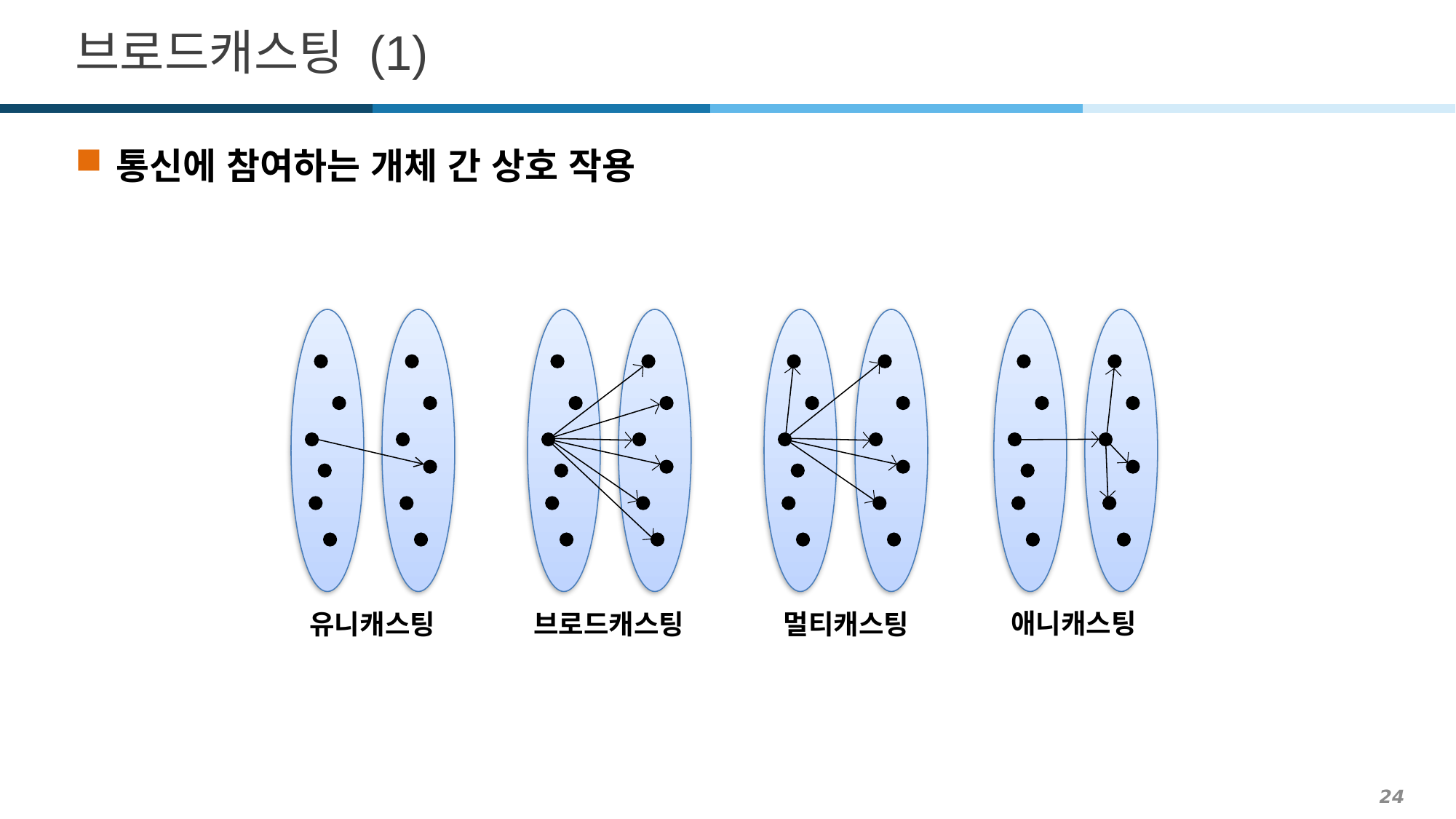

# 브로드캐스팅 (1)
통신에 참여하는 개체 간 상호 작용

애니캐스팅
유니캐스팅
브로드캐스팅
멀티캐스팅